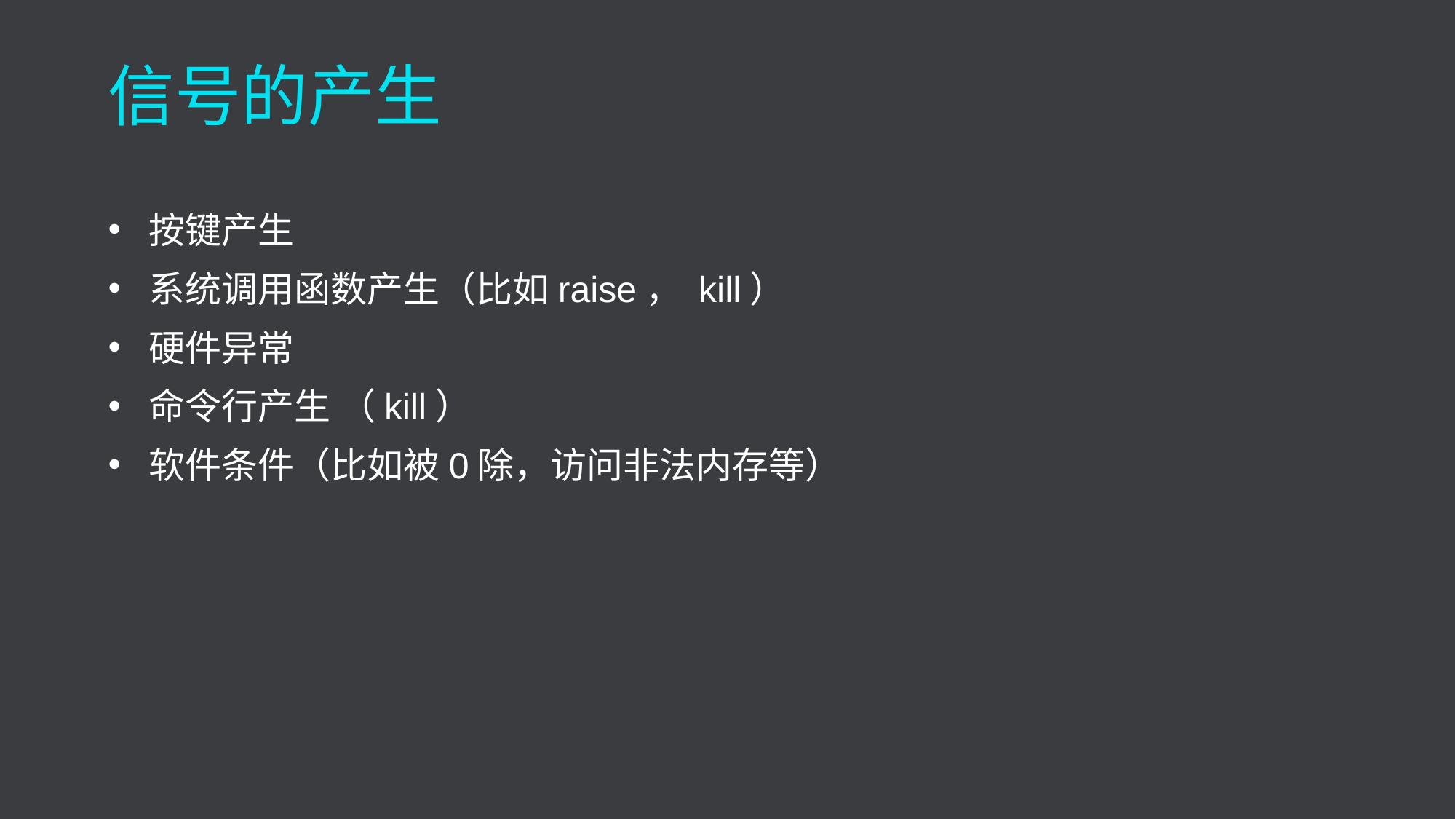

信号的产生

按键产生
系统调用函数产生（比如raise， kill）
硬件异常
命令行产生 （kill）
软件条件（比如被0除，访问非法内存等）